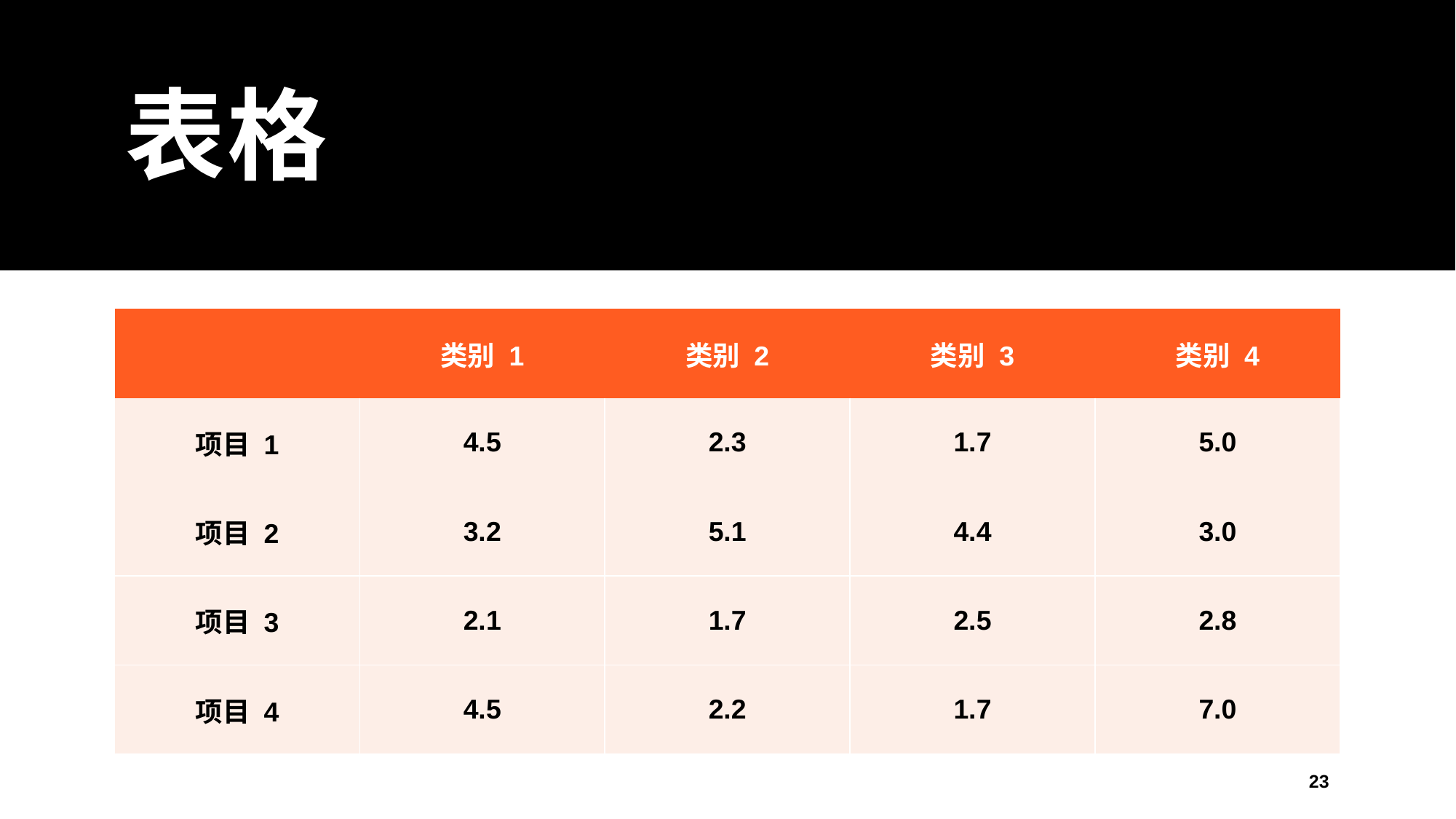

# 表格
| ​ | 类别 1 | 类别 2 | 类别 3 | 类别 4 |
| --- | --- | --- | --- | --- |
| 项目 1 | 4.5​ | 2.3​ | 1.7​ | 5.0​ |
| 项目 2 | 3.2​ | 5.1​ | 4.4​ | 3​.0 |
| 项目 3 | 2.1​ | 1.7​ | 2.5​ | 2.8​ |
| 项目 4 | 4.5​ | 2.2​ | 1.7​ | 7​.0 |
23